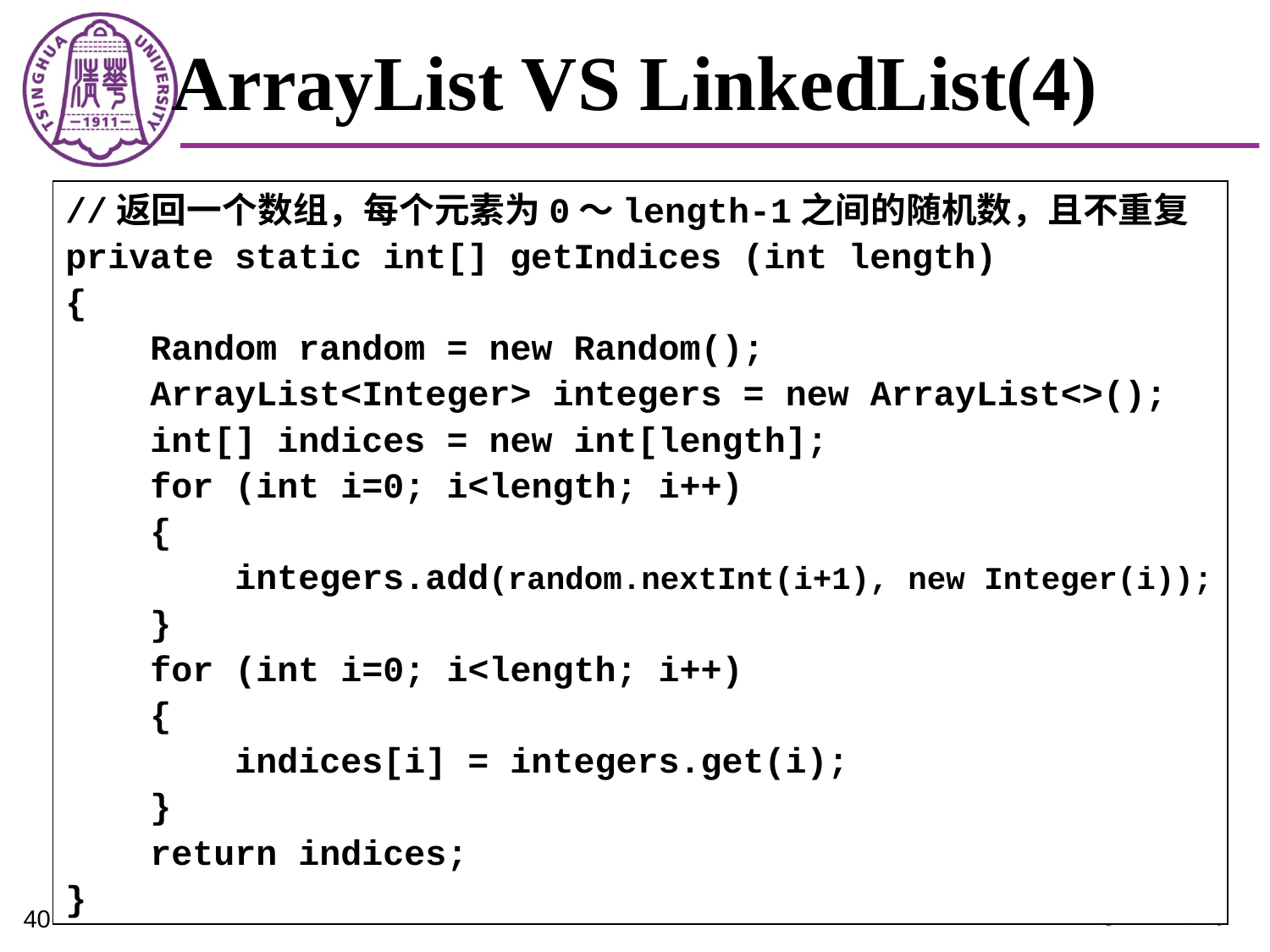

# ArrayList VS LinkedList(4)
//返回一个数组，每个元素为0～length-1之间的随机数，且不重复
private static int[] getIndices (int length)
{
    Random random = new Random();
    ArrayList<Integer> integers = new ArrayList<>();
    int[] indices = new int[length];
    for (int i=0; i<length; i++)
    {
        integers.add(random.nextInt(i+1), new Integer(i));
    }
    for (int i=0; i<length; i++)
    {
        indices[i] = integers.get(i);
    }
    return indices;
}
40